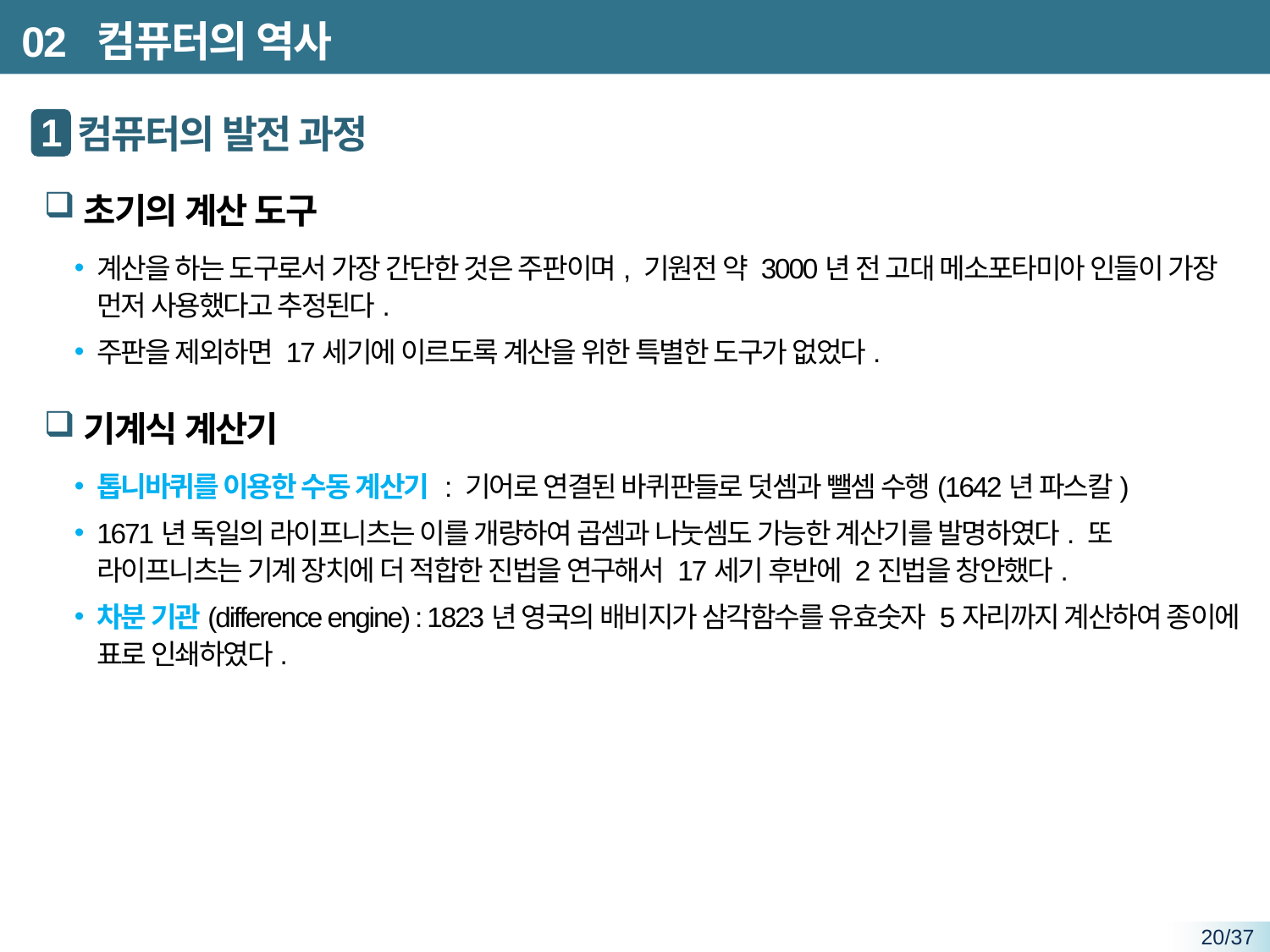

# 02  컴퓨터의 역사
     컴퓨터의 발전 과정
초기의 계산 도구
계산을 하는 도구로서 가장 간단한 것은 주판이며, 기원전 약 3000년 전 고대 메소포타미아 인들이 가장 먼저 사용했다고 추정된다.
주판을 제외하면 17세기에 이르도록 계산을 위한 특별한 도구가 없었다.
기계식 계산기
톱니바퀴를 이용한 수동 계산기 : 기어로 연결된 바퀴판들로 덧셈과 뺄셈 수행(1642년 파스칼)
1671년 독일의 라이프니츠는 이를 개량하여 곱셈과 나눗셈도 가능한 계산기를 발명하였다. 또 라이프니츠는 기계 장치에 더 적합한 진법을 연구해서 17세기 후반에 2진법을 창안했다.
차분 기관(difference engine) : 1823년 영국의 배비지가 삼각함수를 유효숫자 5자리까지 계산하여 종이에 표로 인쇄하였다.
1